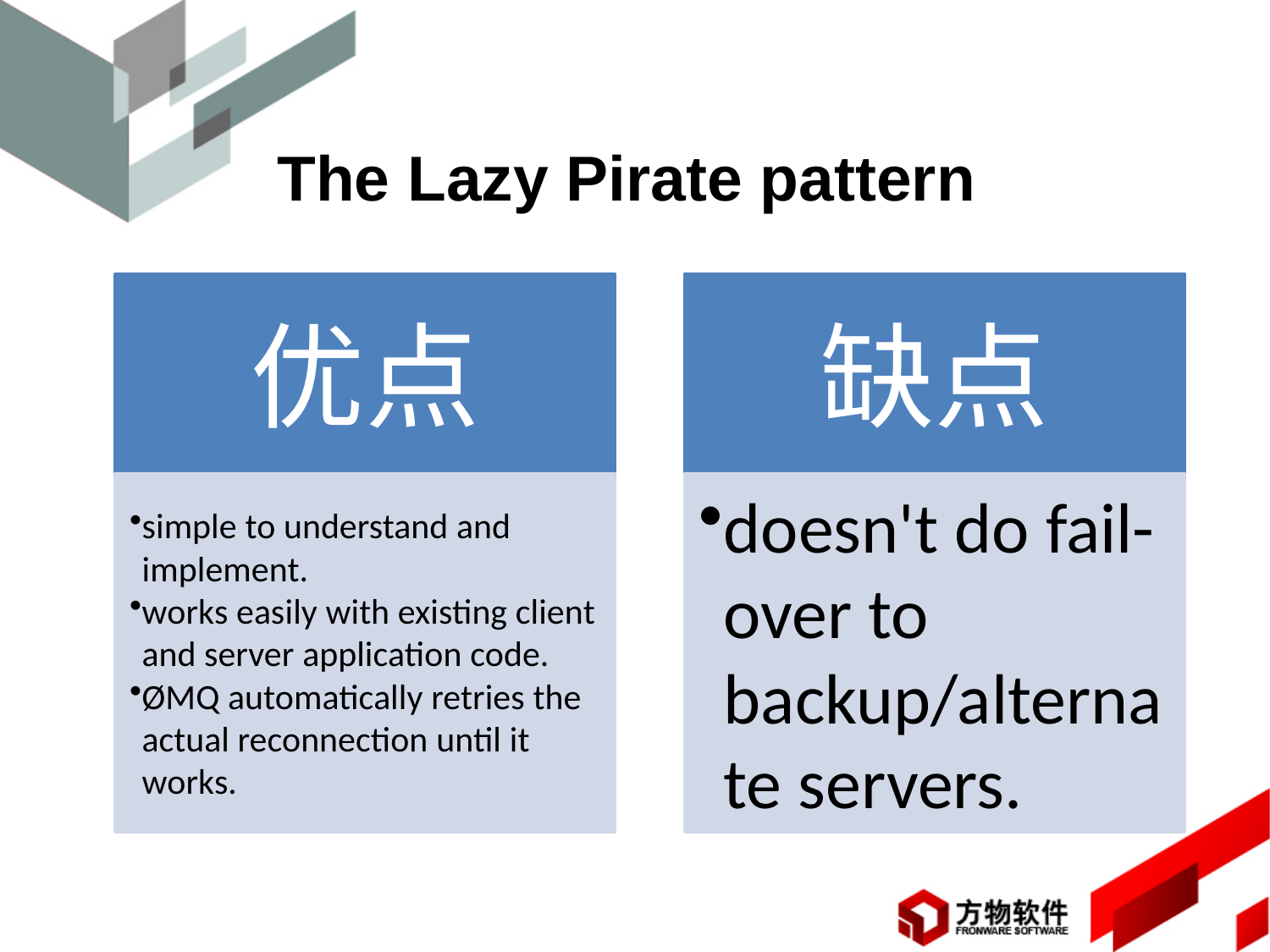

# The Lazy Pirate pattern
优点
simple to understand and implement.
works easily with existing client and server application code.
ØMQ automatically retries the actual reconnection until it works.
缺点
doesn't do fail-over to backup/alternate servers.